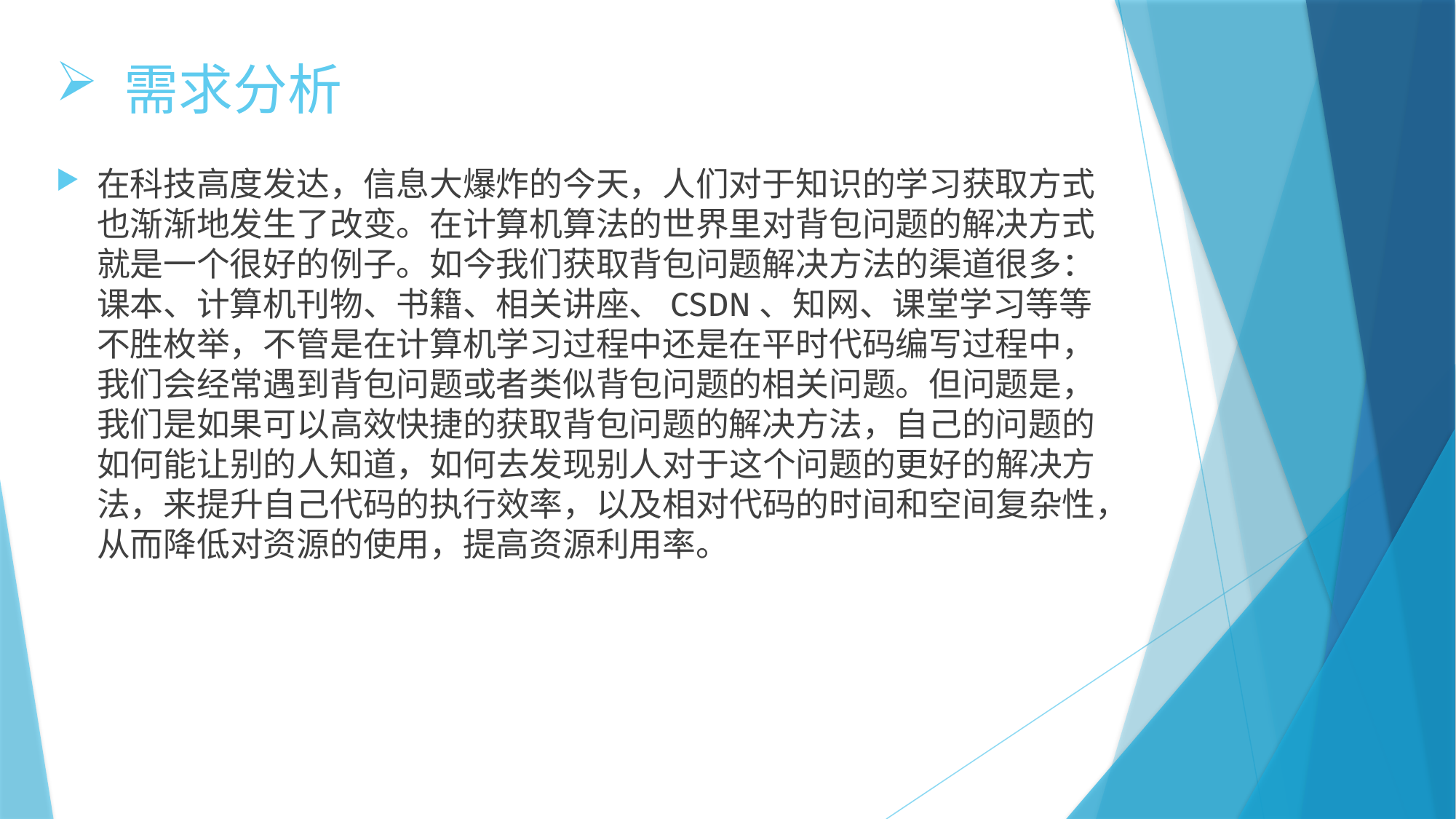

# 需求分析
在科技高度发达，信息大爆炸的今天，人们对于知识的学习获取方式也渐渐地发生了改变。在计算机算法的世界里对背包问题的解决方式就是一个很好的例子。如今我们获取背包问题解决方法的渠道很多：课本、计算机刊物、书籍、相关讲座、CSDN、知网、课堂学习等等不胜枚举，不管是在计算机学习过程中还是在平时代码编写过程中，我们会经常遇到背包问题或者类似背包问题的相关问题。但问题是，我们是如果可以高效快捷的获取背包问题的解决方法，自己的问题的如何能让别的人知道，如何去发现别人对于这个问题的更好的解决方法，来提升自己代码的执行效率，以及相对代码的时间和空间复杂性，从而降低对资源的使用，提高资源利用率。